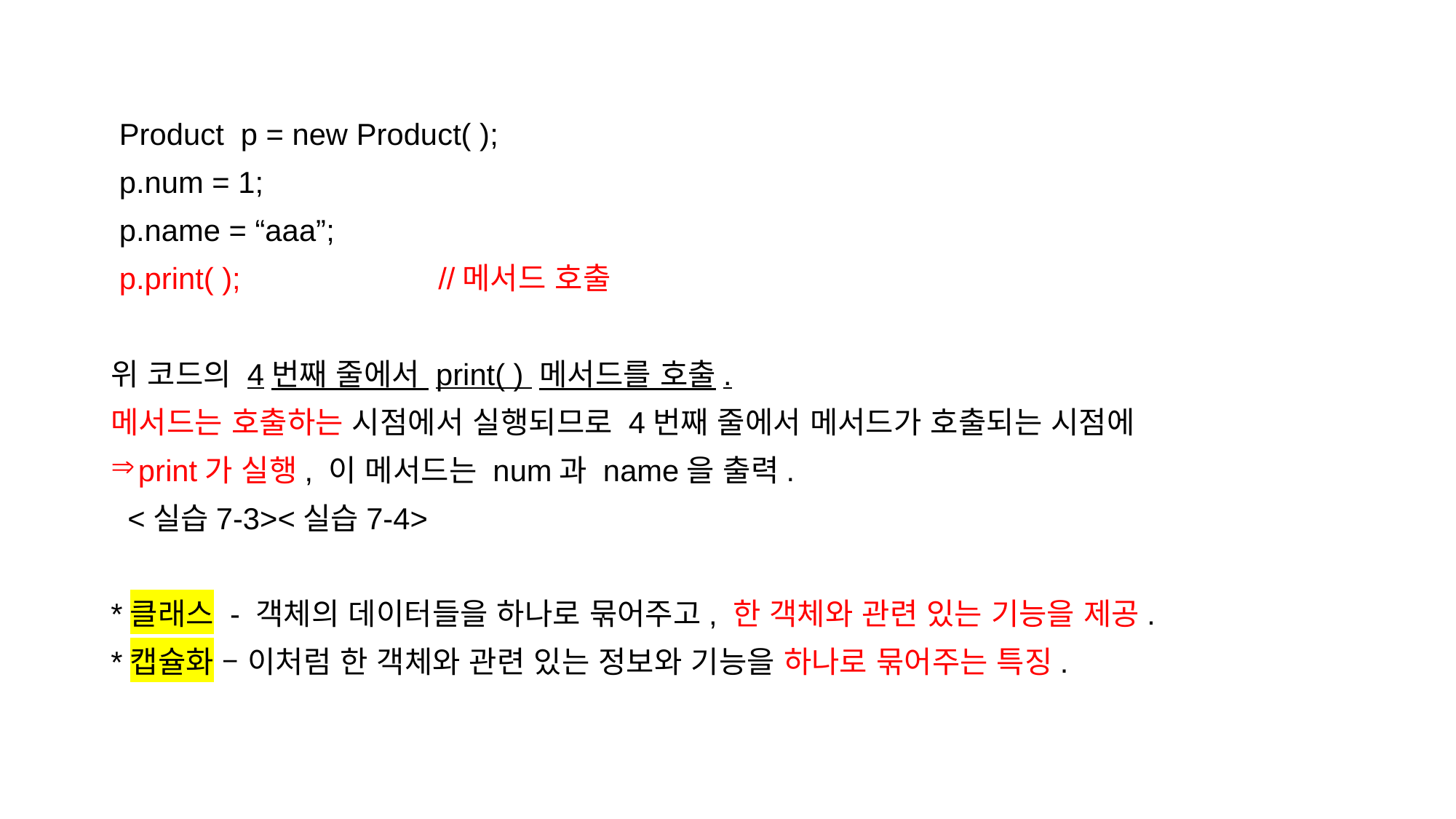

#
 Product  p = new Product( );
 p.num = 1;
 p.name = “aaa”;
 p.print( );		//메서드 호출

위 코드의 4번째 줄에서 print( ) 메서드를 호출.
메서드는 호출하는 시점에서 실행되므로 4번째 줄에서 메서드가 호출되는 시점에
print가 실행, 이 메서드는 num과 name을 출력.
  <실습7-3><실습7-4>

*클래스 - 객체의 데이터들을 하나로 묶어주고, 한 객체와 관련 있는 기능을 제공.
*캡슐화 – 이처럼 한 객체와 관련 있는 정보와 기능을 하나로 묶어주는 특징.